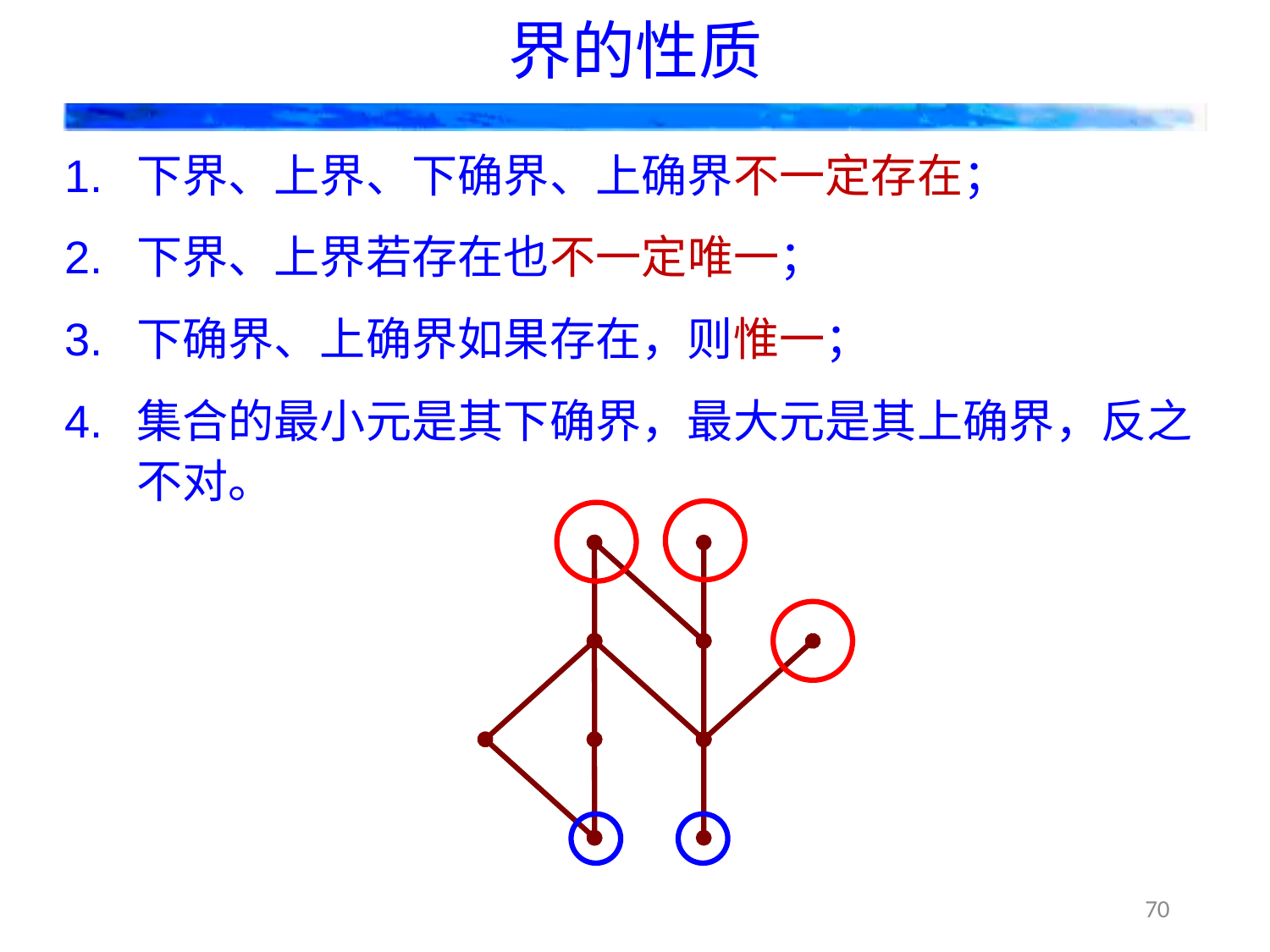

# 界的性质
下界、上界、下确界、上确界不一定存在；
下界、上界若存在也不一定唯一；
下确界、上确界如果存在，则惟一；
集合的最小元是其下确界，最大元是其上确界，反之不对。

70